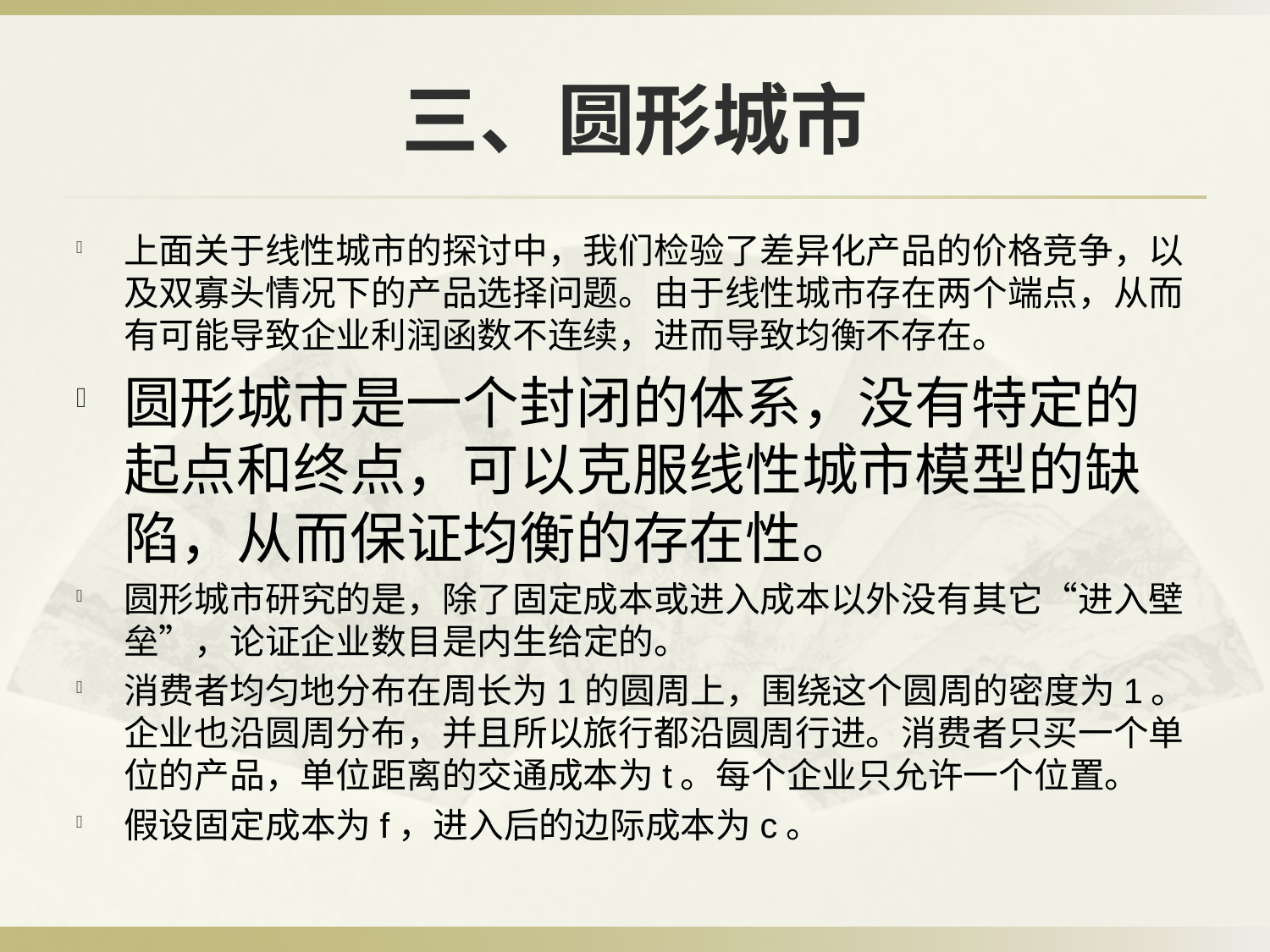

# 三、圆形城市
上面关于线性城市的探讨中，我们检验了差异化产品的价格竞争，以及双寡头情况下的产品选择问题。由于线性城市存在两个端点，从而有可能导致企业利润函数不连续，进而导致均衡不存在。
圆形城市是一个封闭的体系，没有特定的起点和终点，可以克服线性城市模型的缺陷，从而保证均衡的存在性。
圆形城市研究的是，除了固定成本或进入成本以外没有其它“进入壁垒”，论证企业数目是内生给定的。
消费者均匀地分布在周长为1的圆周上，围绕这个圆周的密度为1。企业也沿圆周分布，并且所以旅行都沿圆周行进。消费者只买一个单位的产品，单位距离的交通成本为t。每个企业只允许一个位置。
假设固定成本为f，进入后的边际成本为c。